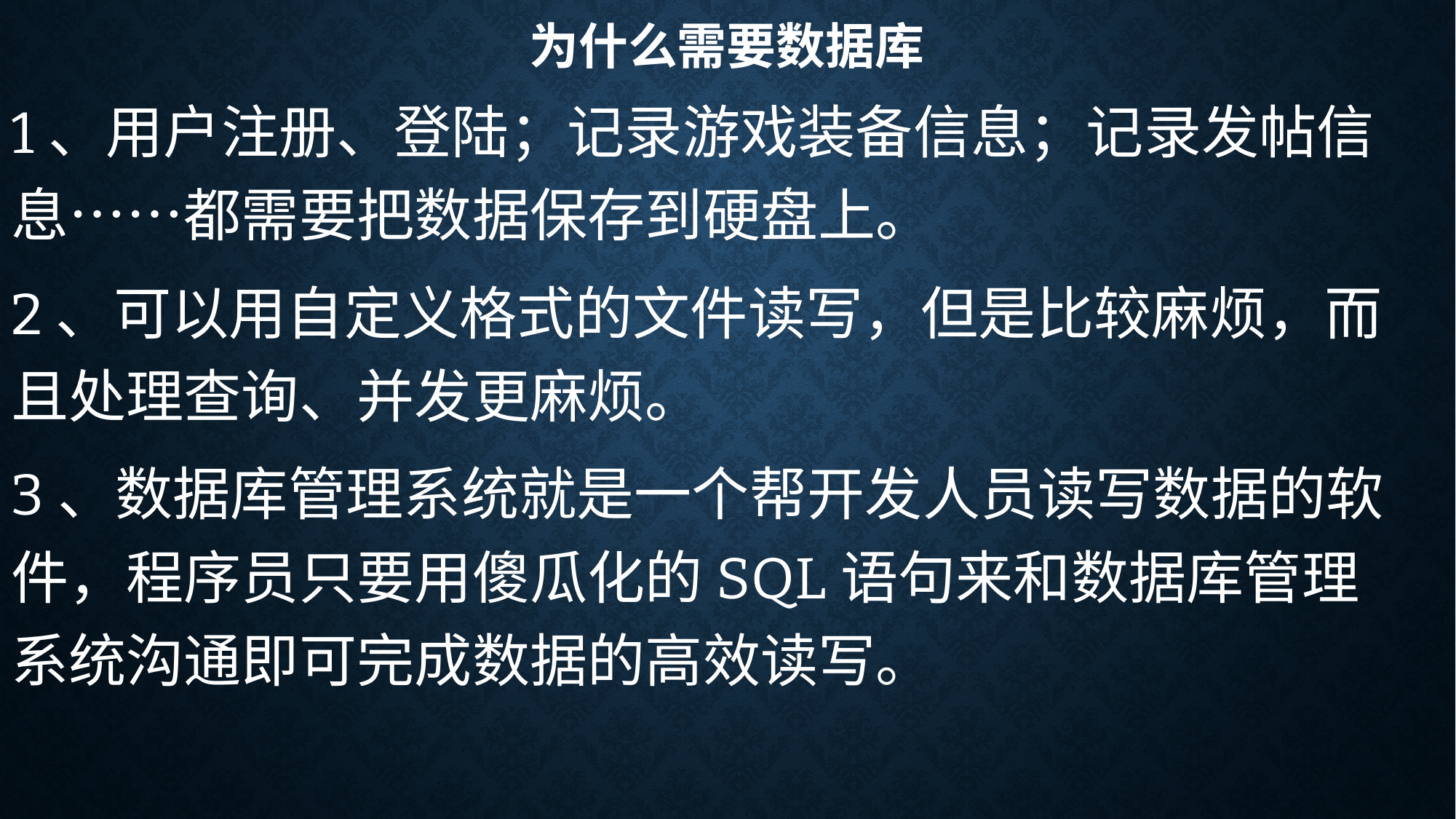

# 为什么需要数据库
1、用户注册、登陆；记录游戏装备信息；记录发帖信息……都需要把数据保存到硬盘上。
2、可以用自定义格式的文件读写，但是比较麻烦，而且处理查询、并发更麻烦。
3、数据库管理系统就是一个帮开发人员读写数据的软件，程序员只要用傻瓜化的SQL语句来和数据库管理系统沟通即可完成数据的高效读写。